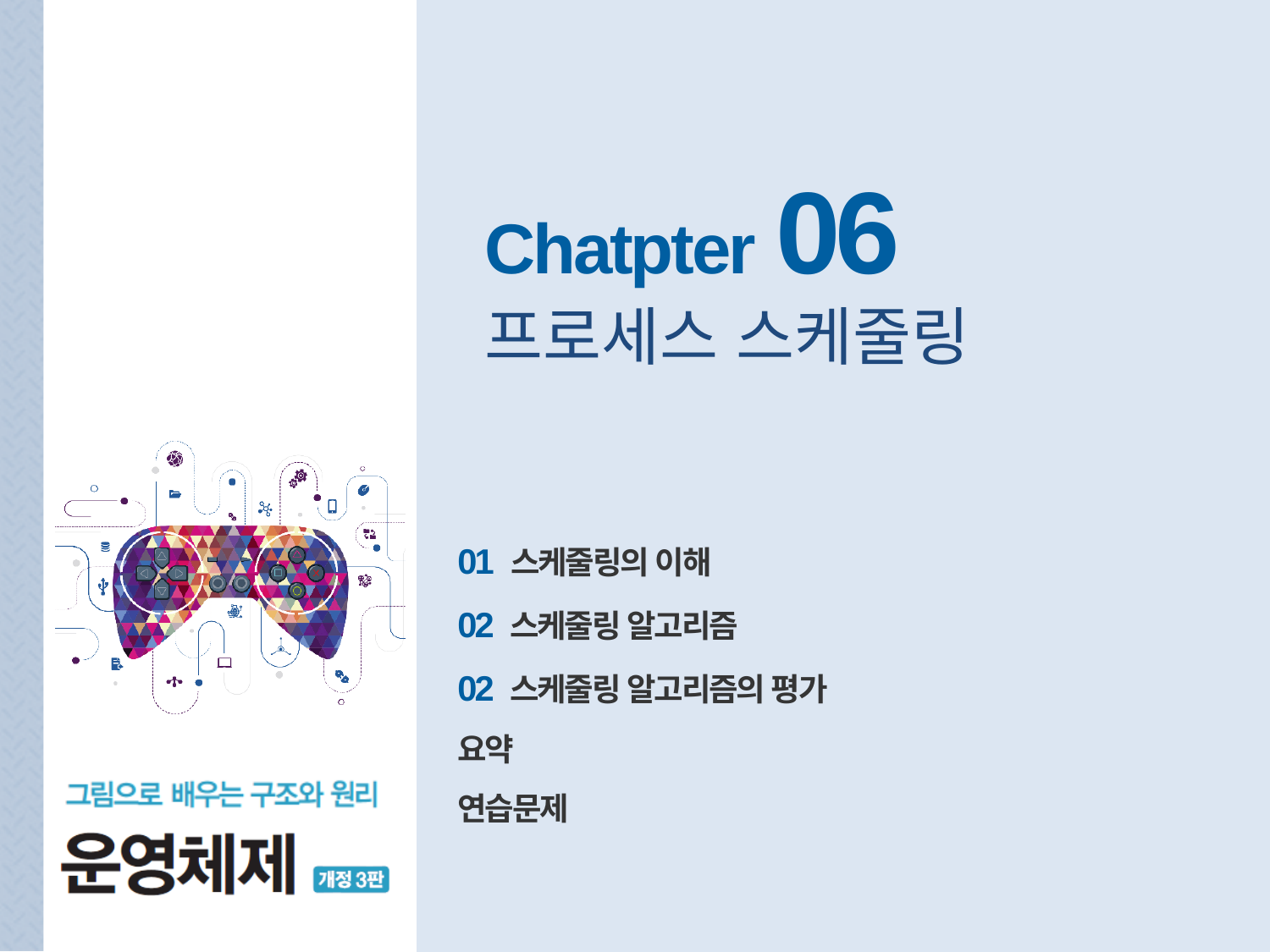

Chatpter 06
프로세스 스케줄링
01 스케줄링의 이해
02 스케줄링 알고리즘
02 스케줄링 알고리즘의 평가
요약
연습문제